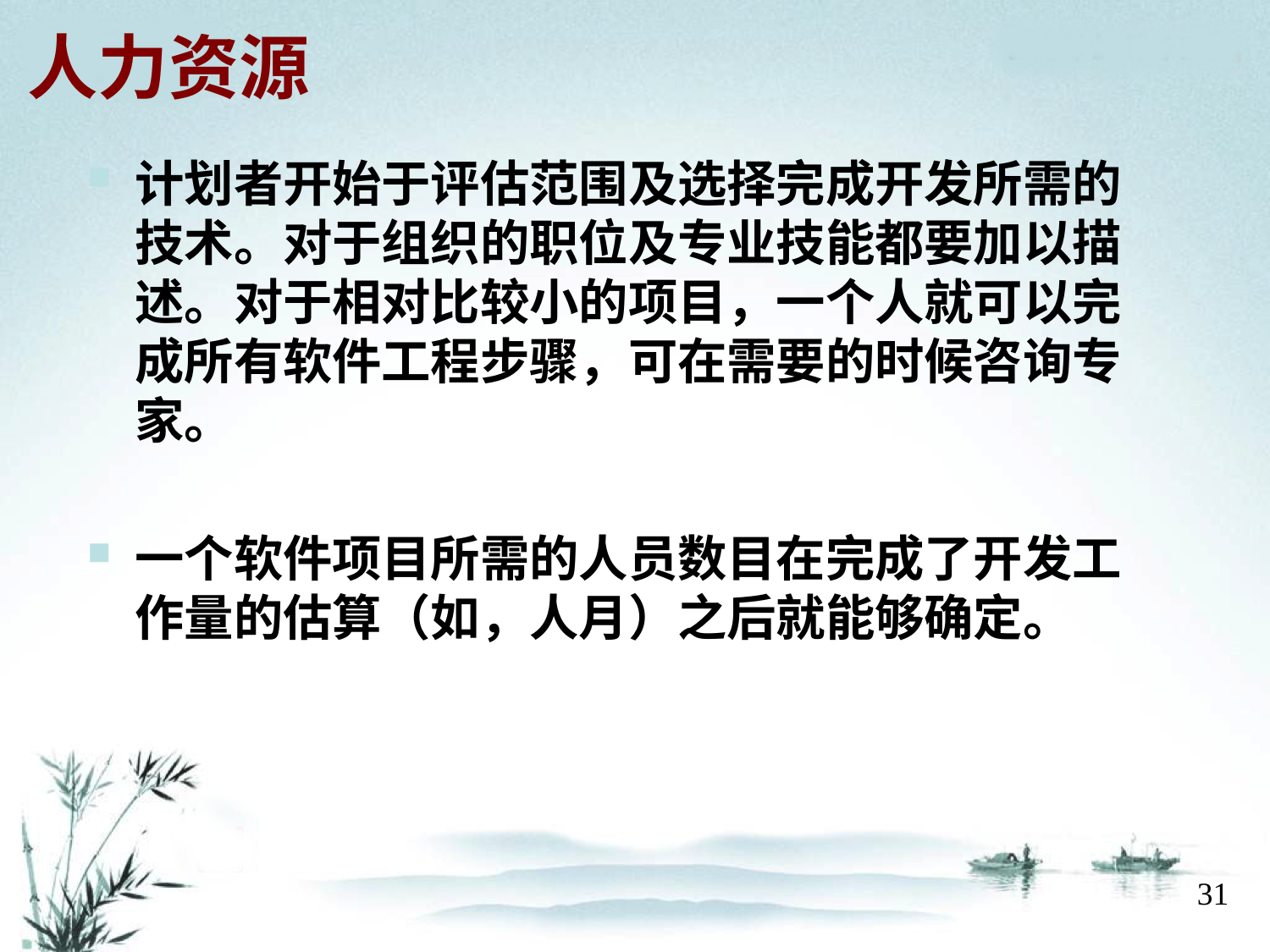

# 人力资源
计划者开始于评估范围及选择完成开发所需的技术。对于组织的职位及专业技能都要加以描述。对于相对比较小的项目，一个人就可以完成所有软件工程步骤，可在需要的时候咨询专家。

一个软件项目所需的人员数目在完成了开发工作量的估算（如，人月）之后就能够确定。
31